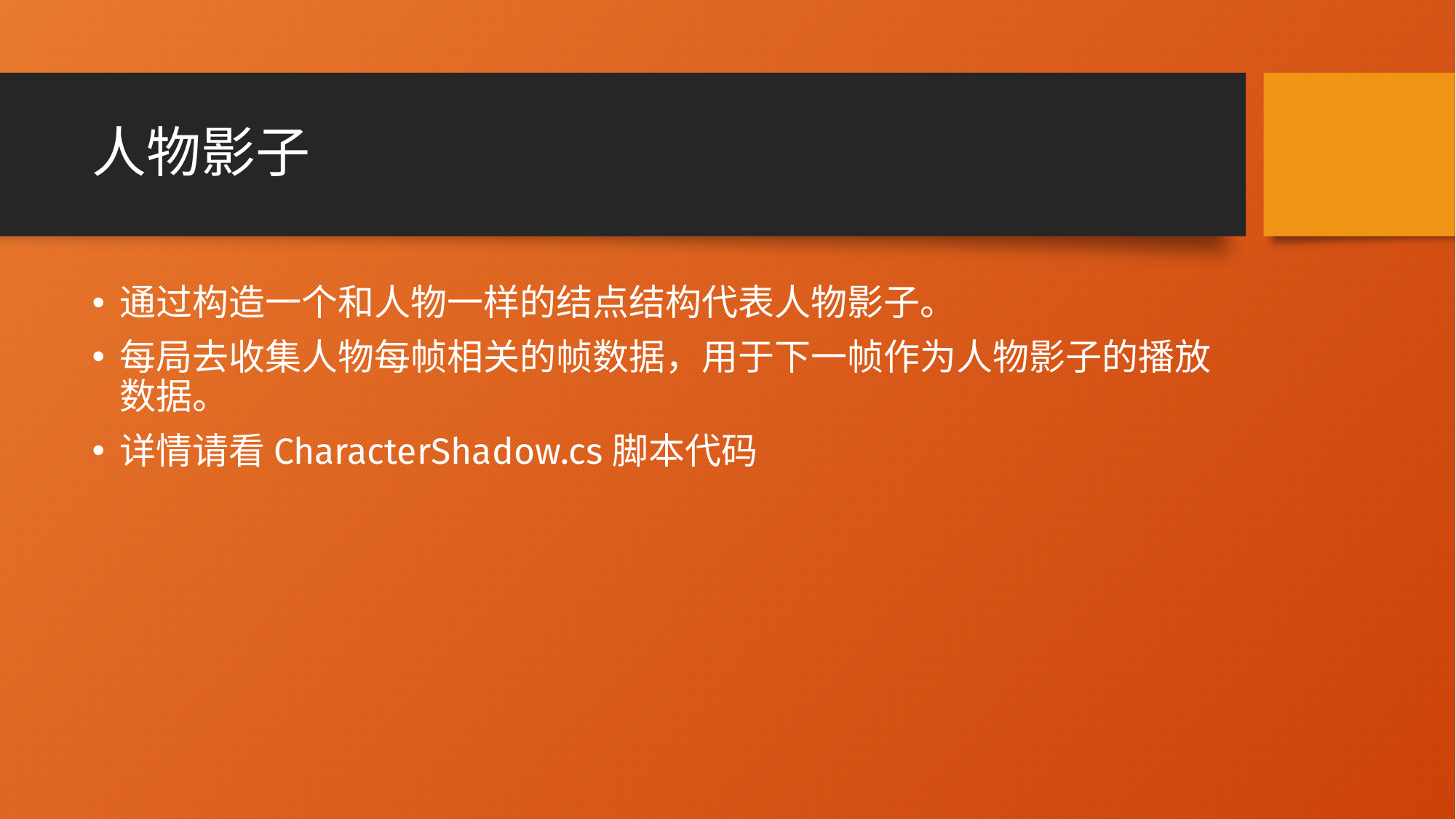

# 人物影子
通过构造一个和人物一样的结点结构代表人物影子。
每局去收集人物每帧相关的帧数据，用于下一帧作为人物影子的播放数据。
详情请看CharacterShadow.cs脚本代码